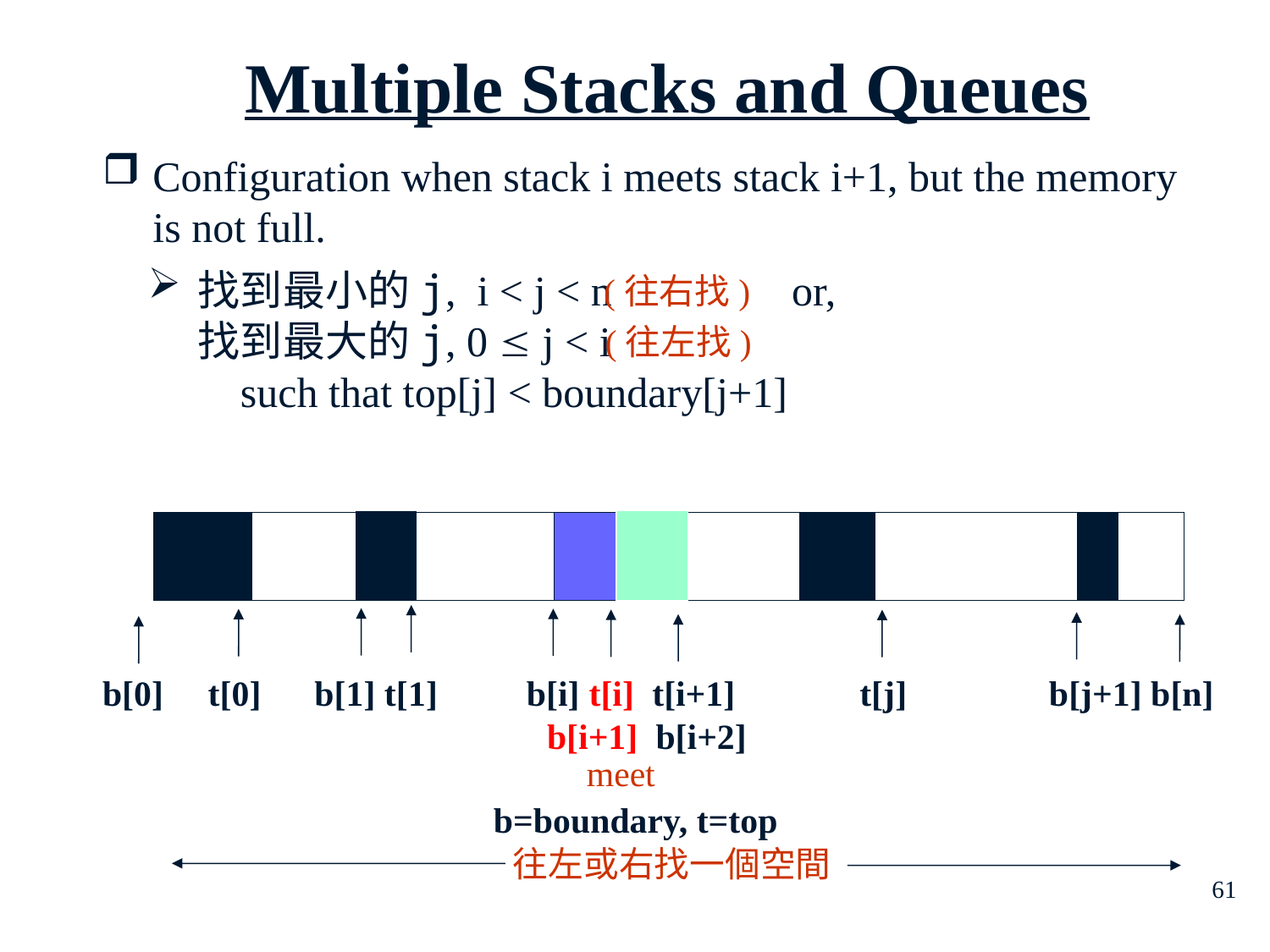

Multiple Stacks and Queues
Configuration when stack i meets stack i+1, but the memory is not full.
找到最小的j,  i < j < n                 or,
找到最大的j, 0 ≤ j < i
    such that top[j] < boundary[j+1]
(往右找)
(往左找)

b[0]     t[0]      b[1] t[1]          b[i] t[i]  t[i+1]              t[j]                b[j+1] b[n]
                                                  b[i+1]  b[i+2]

                                            b=boundary, t=top

meet
往左或右找一個空間

61